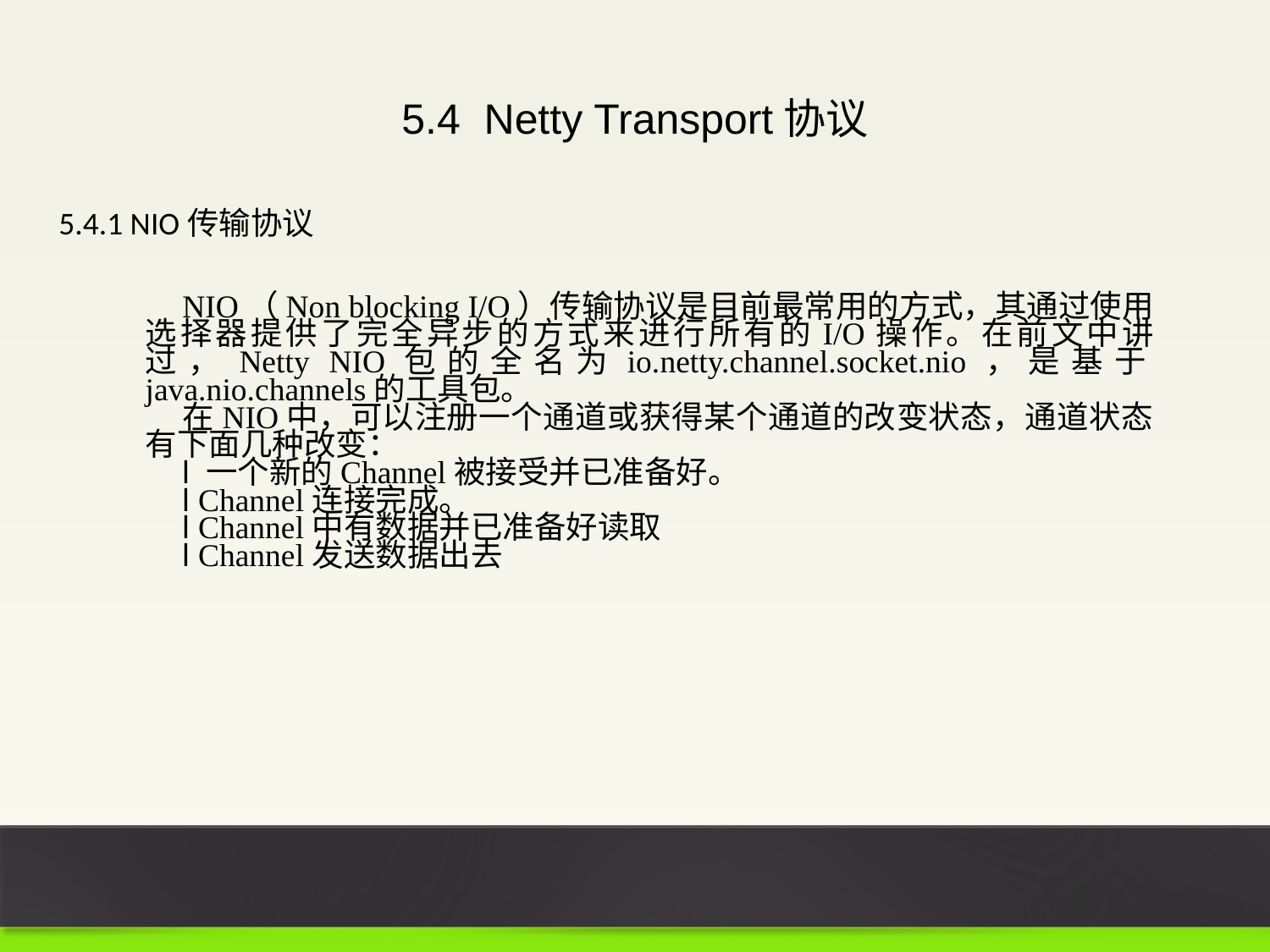

5.4  Netty Transport协议
5.4.1 NIO传输协议
NIO（Non blocking I/O）传输协议是目前最常用的方式，其通过使用选择器提供了完全异步的方式来进行所有的I/O操作。在前文中讲过，Netty NIO包的全名为io.netty.channel.socket.nio，是基于java.nio.channels的工具包。
在NIO中，可以注册一个通道或获得某个通道的改变状态，通道状态有下面几种改变：
l 一个新的Channel被接受并已准备好。
l Channel连接完成。
l Channel中有数据并已准备好读取
l Channel发送数据出去